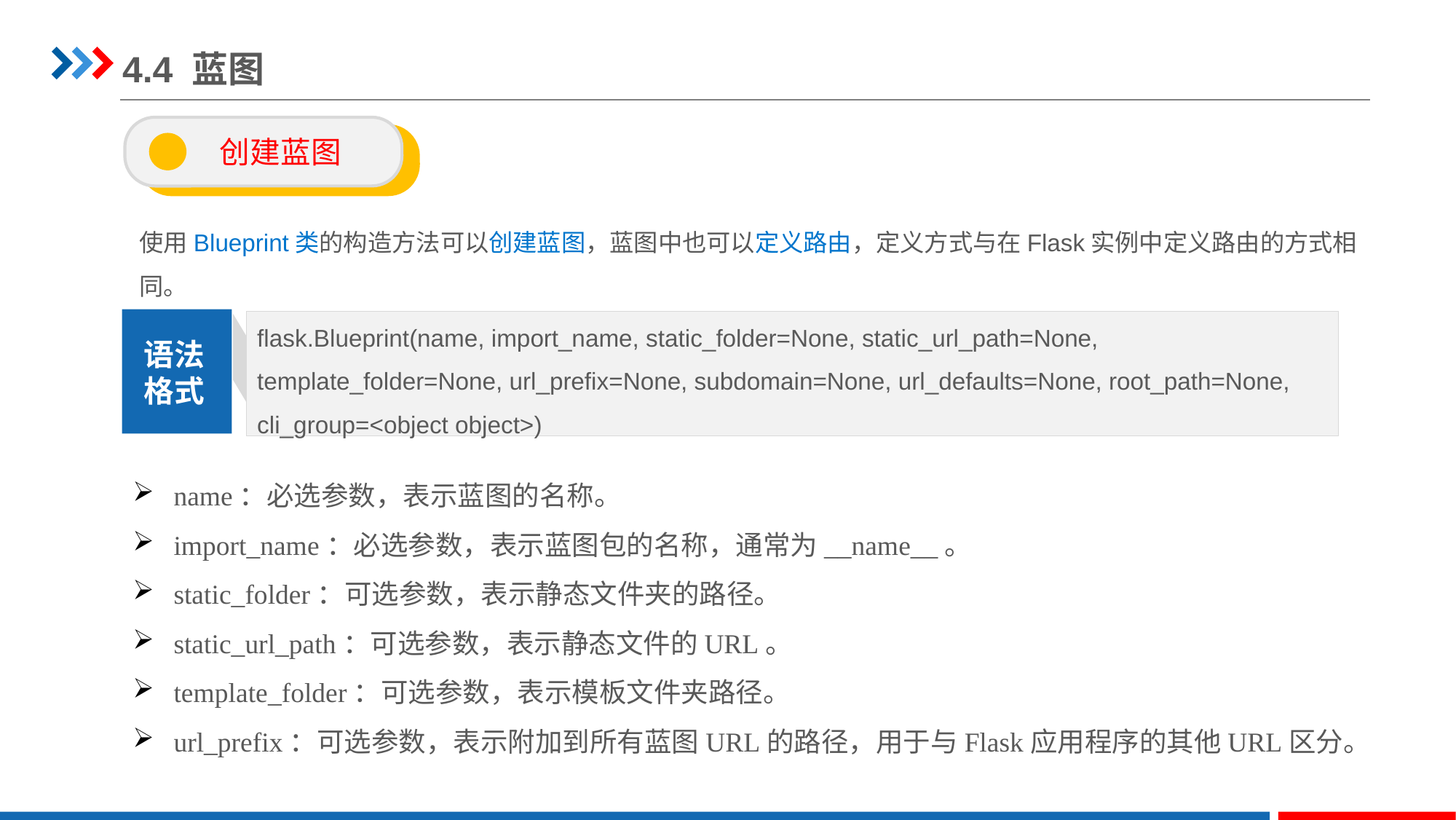

4.4 蓝图
    创建蓝图

使用Blueprint类的构造方法可以创建蓝图，蓝图中也可以定义路由，定义方式与在Flask实例中定义路由的方式相同。

flask.Blueprint(name, import_name, static_folder=None, static_url_path=None, template_folder=None, url_prefix=None, subdomain=None, url_defaults=None, root_path=None, cli_group=<object object>)

语法
格式
name：必选参数，表示蓝图的名称。
import_name：必选参数，表示蓝图包的名称，通常为__name__。
static_folder：可选参数，表示静态文件夹的路径。
static_url_path：可选参数，表示静态文件的URL。
template_folder：可选参数，表示模板文件夹路径。
url_prefix：可选参数，表示附加到所有蓝图URL的路径，用于与Flask应用程序的其他URL区分。